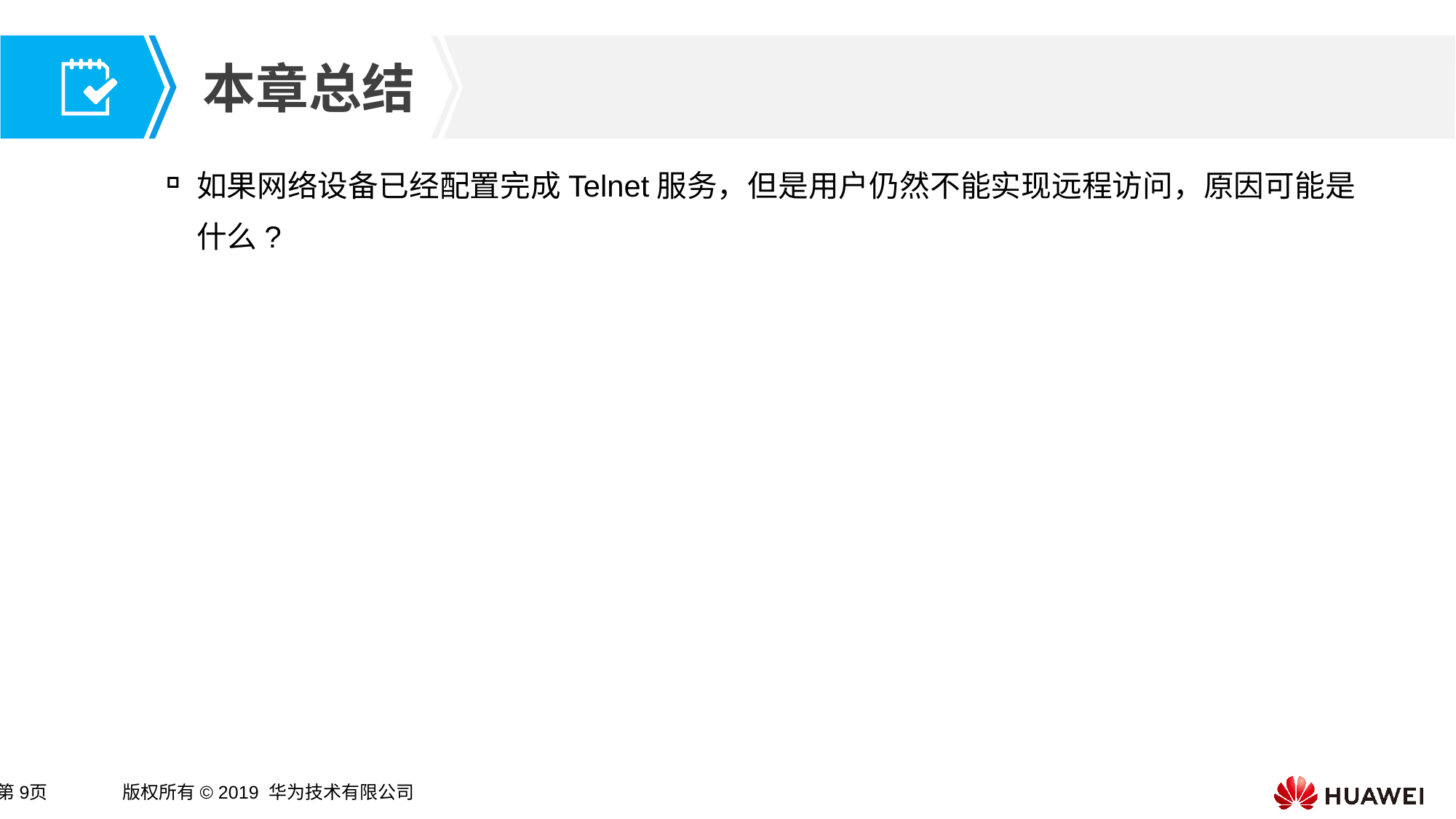

如果网络设备已经配置完成Telnet服务，但是用户仍然不能实现远程访问，原因可能是什么?